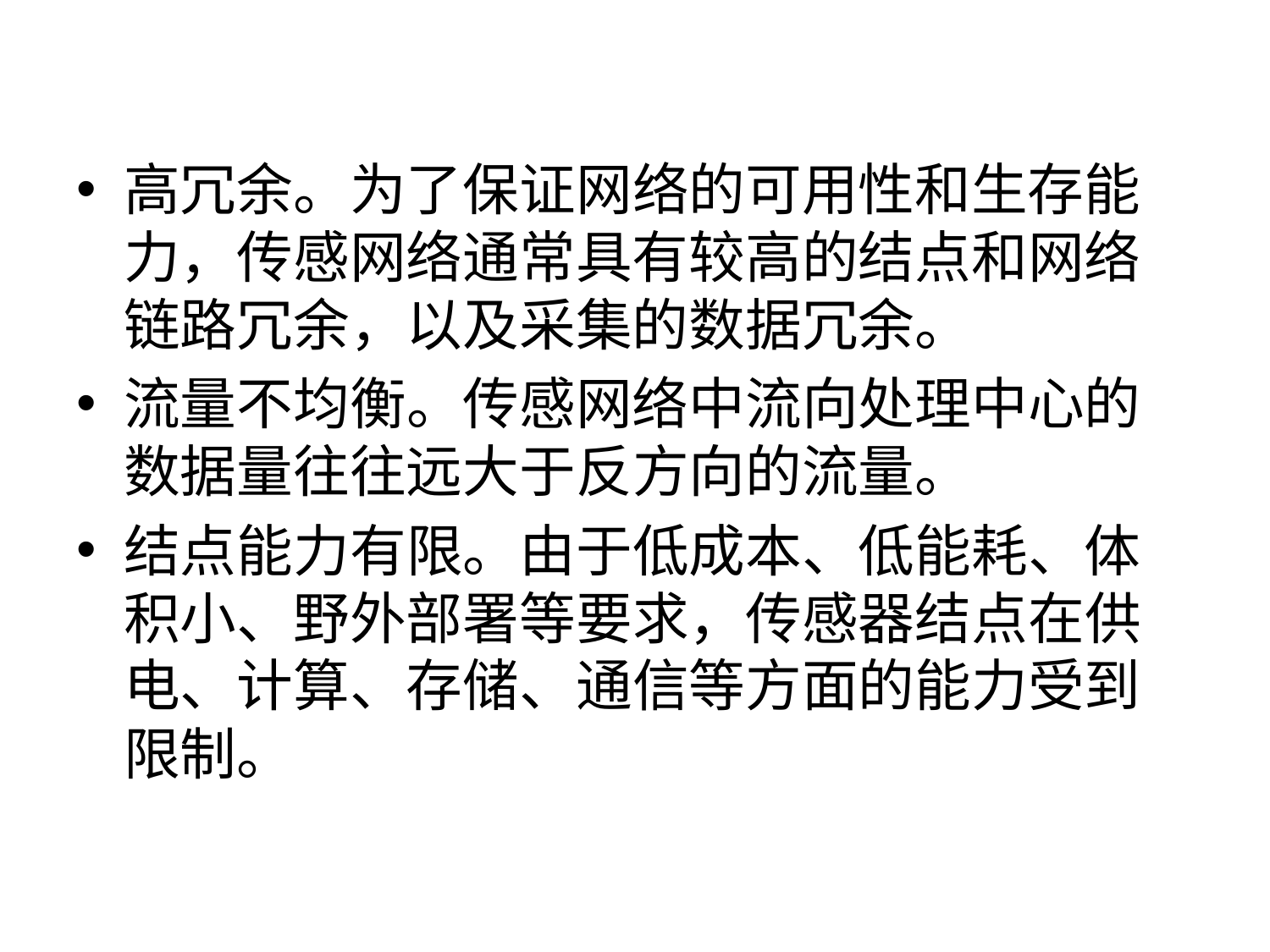

高冗余。为了保证网络的可用性和生存能力，传感网络通常具有较高的结点和网络链路冗余，以及采集的数据冗余。
流量不均衡。传感网络中流向处理中心的数据量往往远大于反方向的流量。
结点能力有限。由于低成本、低能耗、体积小、野外部署等要求，传感器结点在供电、计算、存储、通信等方面的能力受到限制。